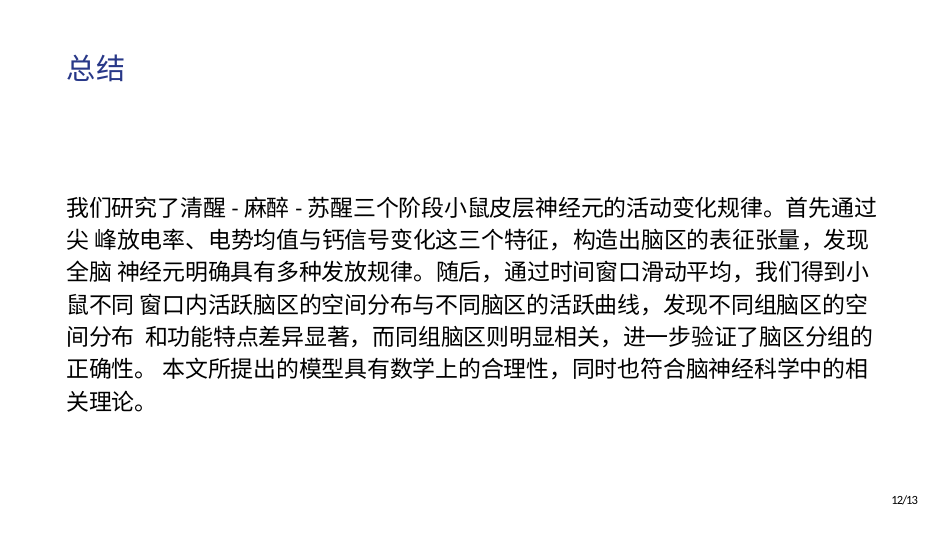

总结
我们研究了清醒-麻醉-苏醒三个阶段小鼠皮层神经元的活动变化规律。首先通过尖 峰放电率、电势均值与钙信号变化这三个特征，构造出脑区的表征张量，发现全脑 神经元明确具有多种发放规律。随后，通过时间窗口滑动平均，我们得到小鼠不同 窗口内活跃脑区的空间分布与不同脑区的活跃曲线，发现不同组脑区的空间分布  和功能特点差异显著，而同组脑区则明显相关，进一步验证了脑区分组的正确性。 本文所提出的模型具有数学上的合理性，同时也符合脑神经科学中的相关理论。
12/13